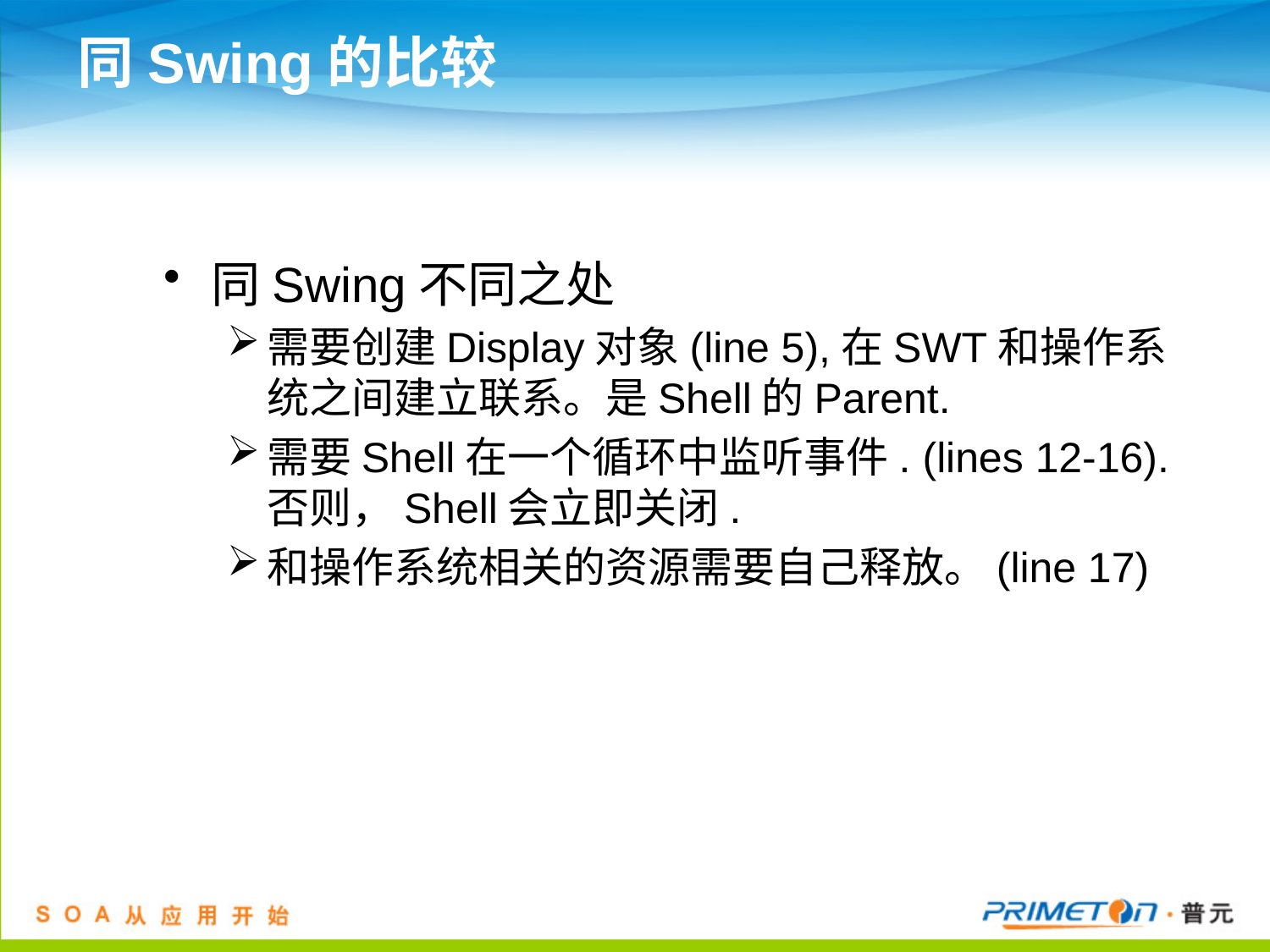

# 同Swing的比较
同Swing不同之处
需要创建Display对象(line 5),在SWT和操作系统之间建立联系。是Shell的Parent.
需要Shell在一个循环中监听事件. (lines 12-16). 否则，Shell会立即关闭.
和操作系统相关的资源需要自己释放。(line 17)